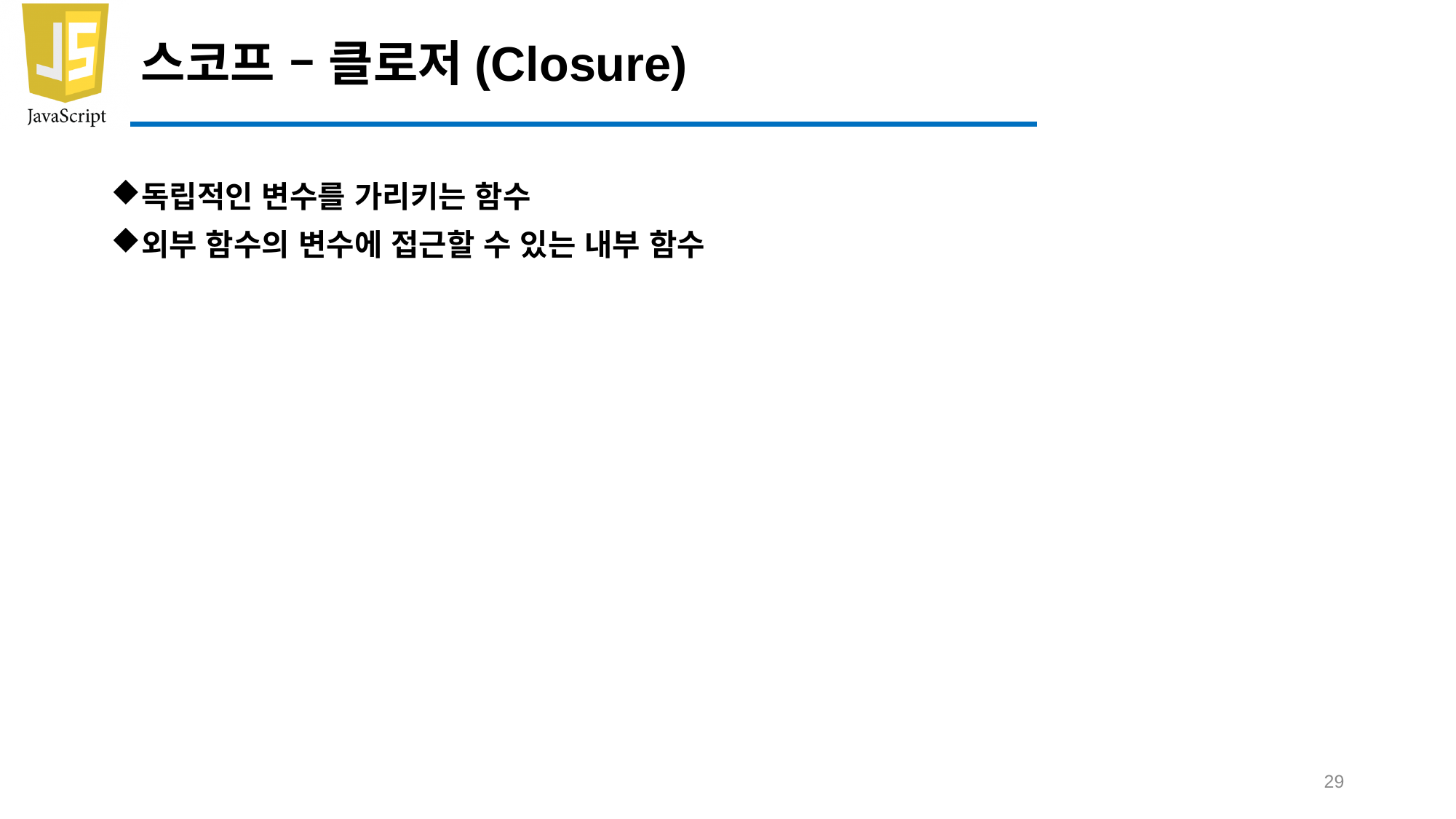

# 스코프 – 클로저(Closure)
독립적인 변수를 가리키는 함수
외부 함수의 변수에 접근할 수 있는 내부 함수
29